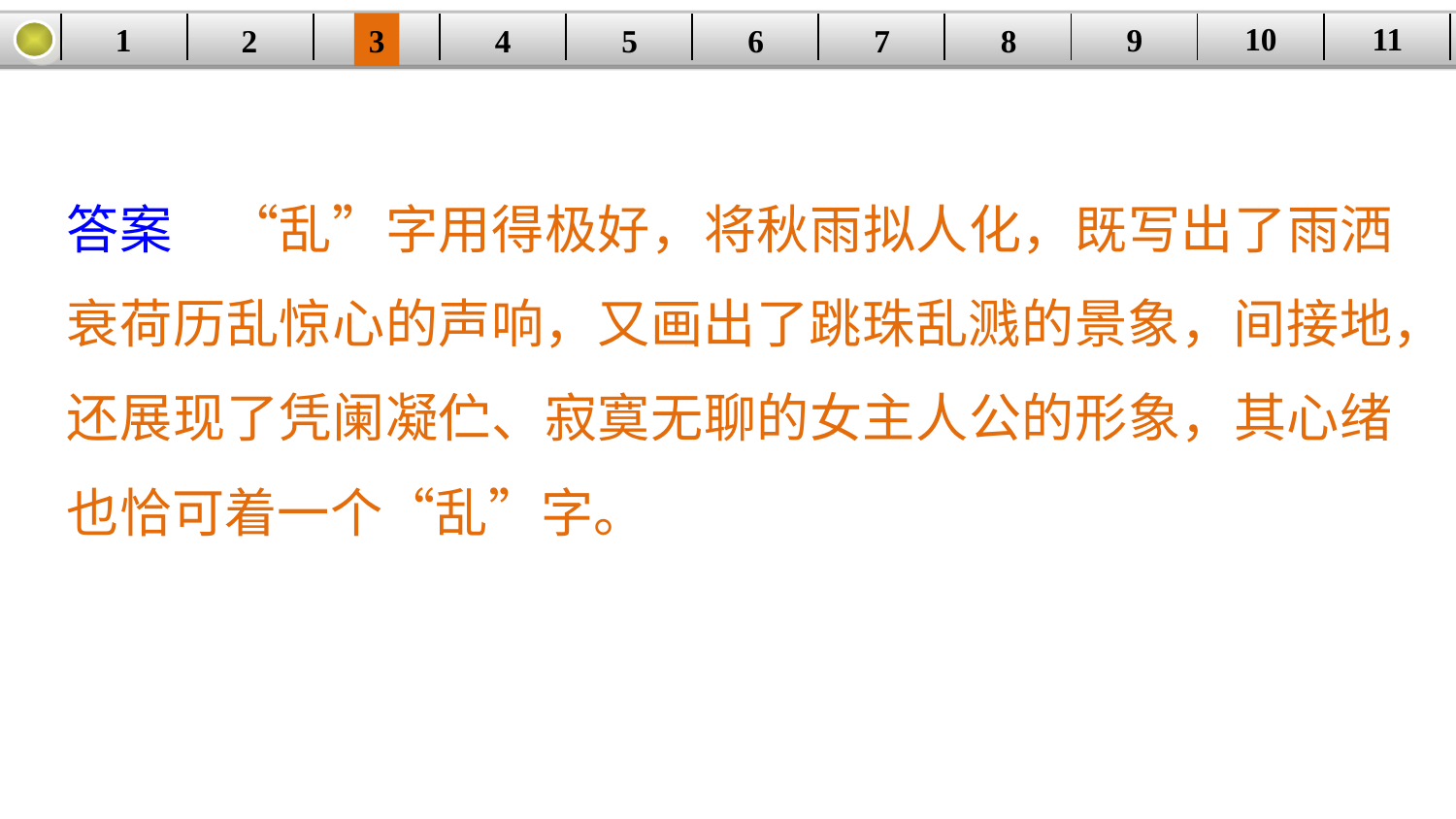

10

11
9
1
3
4
5
6
8
2
|  |  |  |  |  |  |  |  |  |  |  |
| --- | --- | --- | --- | --- | --- | --- | --- | --- | --- | --- |
7

答案　“乱”字用得极好，将秋雨拟人化，既写出了雨洒衰荷历乱惊心的声响，又画出了跳珠乱溅的景象，间接地，还展现了凭阑凝伫、寂寞无聊的女主人公的形象，其心绪也恰可着一个“乱”字。